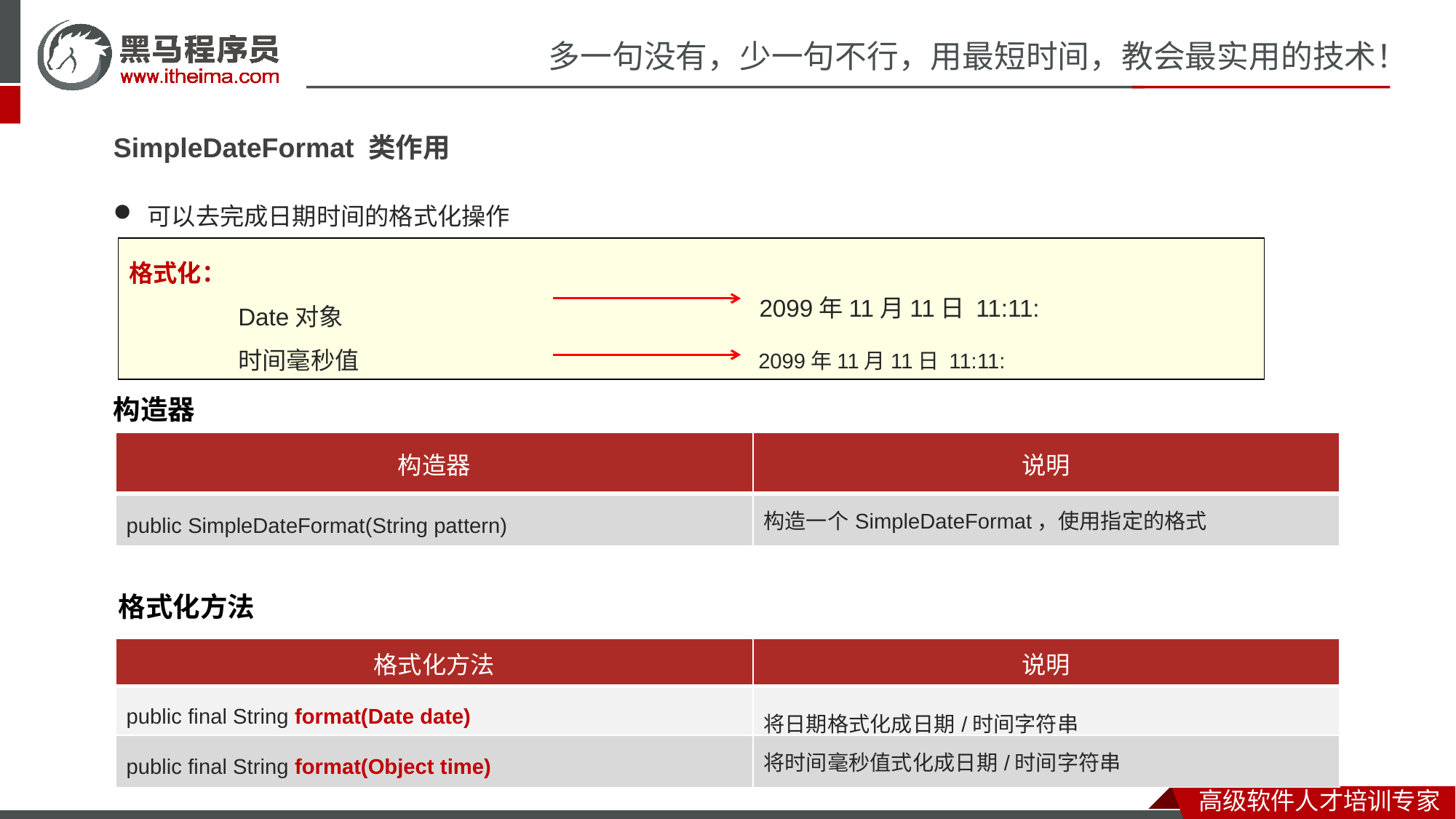

SimpleDateFormat 类作用
可以去完成日期时间的格式化操作
格式化：
	Date对象
	时间毫秒值
2099年11月11日 11:11:
2099年11月11日 11:11:
构造器
| 构造器 | 说明 |
| --- | --- |
| public SimpleDateFormat​(String pattern) | 构造一个SimpleDateFormat，使用指定的格式 |
格式化方法
| 格式化方法 | 说明 |
| --- | --- |
| public final String format(Date date) | 将日期格式化成日期/时间字符串 |
| public final String format(Object time) | 将时间毫秒值式化成日期/时间字符串 |